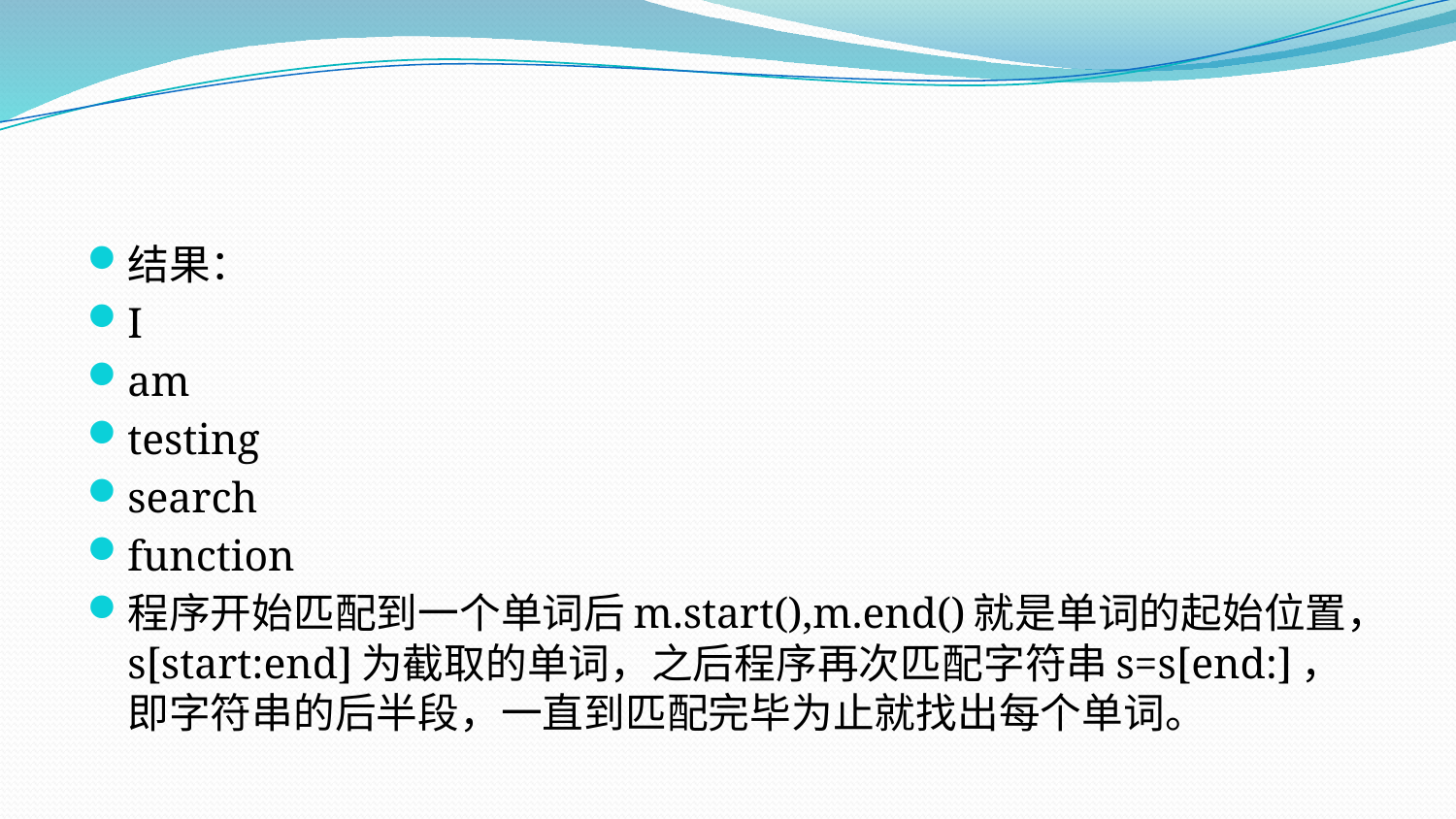

#
结果：
I
am
testing
search
function
程序开始匹配到一个单词后m.start(),m.end()就是单词的起始位置，s[start:end]为截取的单词，之后程序再次匹配字符串s=s[end:]，即字符串的后半段，一直到匹配完毕为止就找出每个单词。